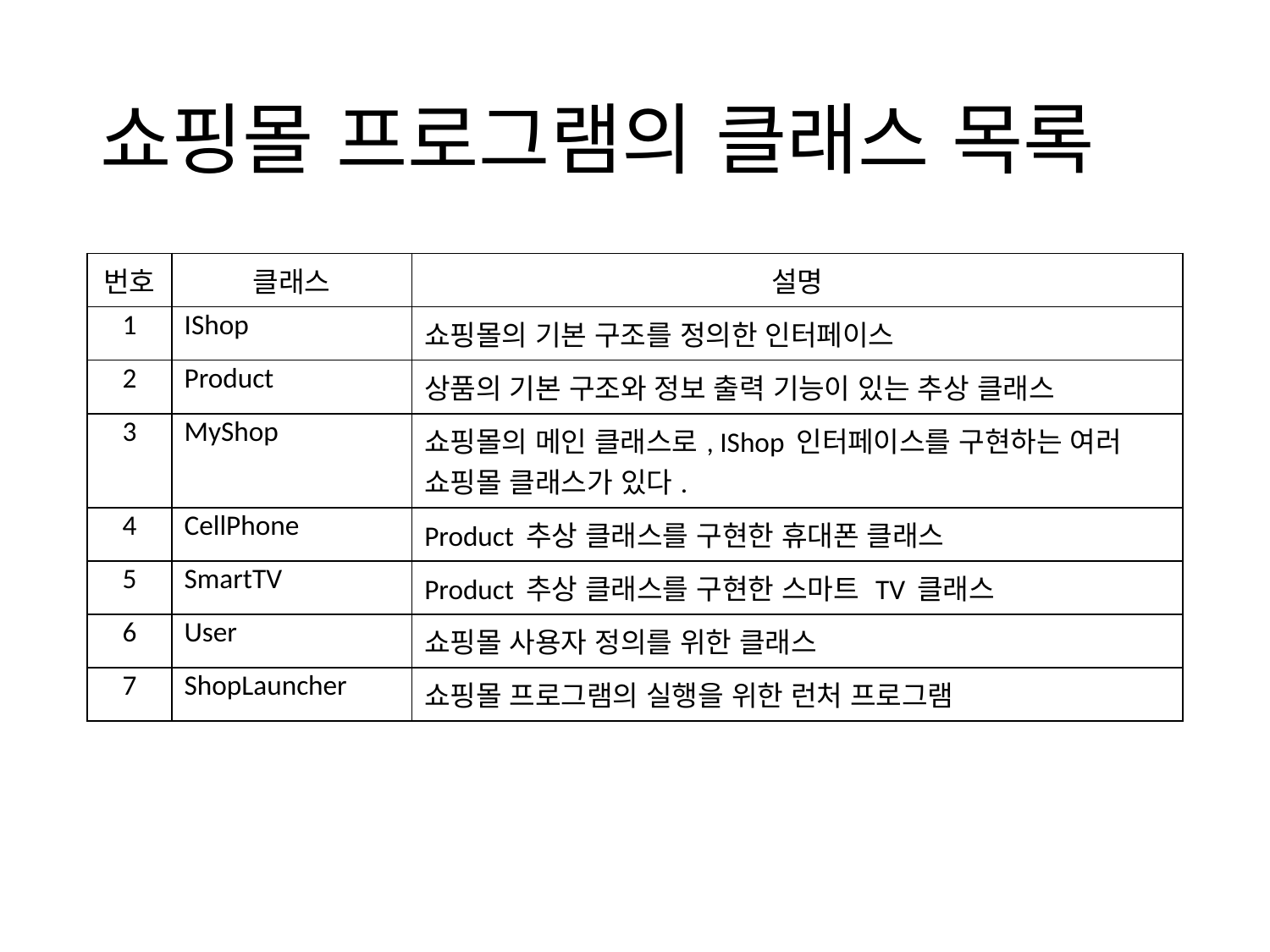

# 쇼핑몰 프로그램의 클래스 목록
| 번호 | 클래스 | 설명 |
| --- | --- | --- |
| 1 | IShop | 쇼핑몰의 기본 구조를 정의한 인터페이스 |
| 2 | Product | 상품의 기본 구조와 정보 출력 기능이 있는 추상 클래스 |
| 3 | MyShop | 쇼핑몰의 메인 클래스로, IShop 인터페이스를 구현하는 여러 쇼핑몰 클래스가 있다. |
| 4 | CellPhone | Product 추상 클래스를 구현한 휴대폰 클래스 |
| 5 | SmartTV | Product 추상 클래스를 구현한 스마트 TV 클래스 |
| 6 | User | 쇼핑몰 사용자 정의를 위한 클래스 |
| 7 | ShopLauncher | 쇼핑몰 프로그램의 실행을 위한 런처 프로그램 |